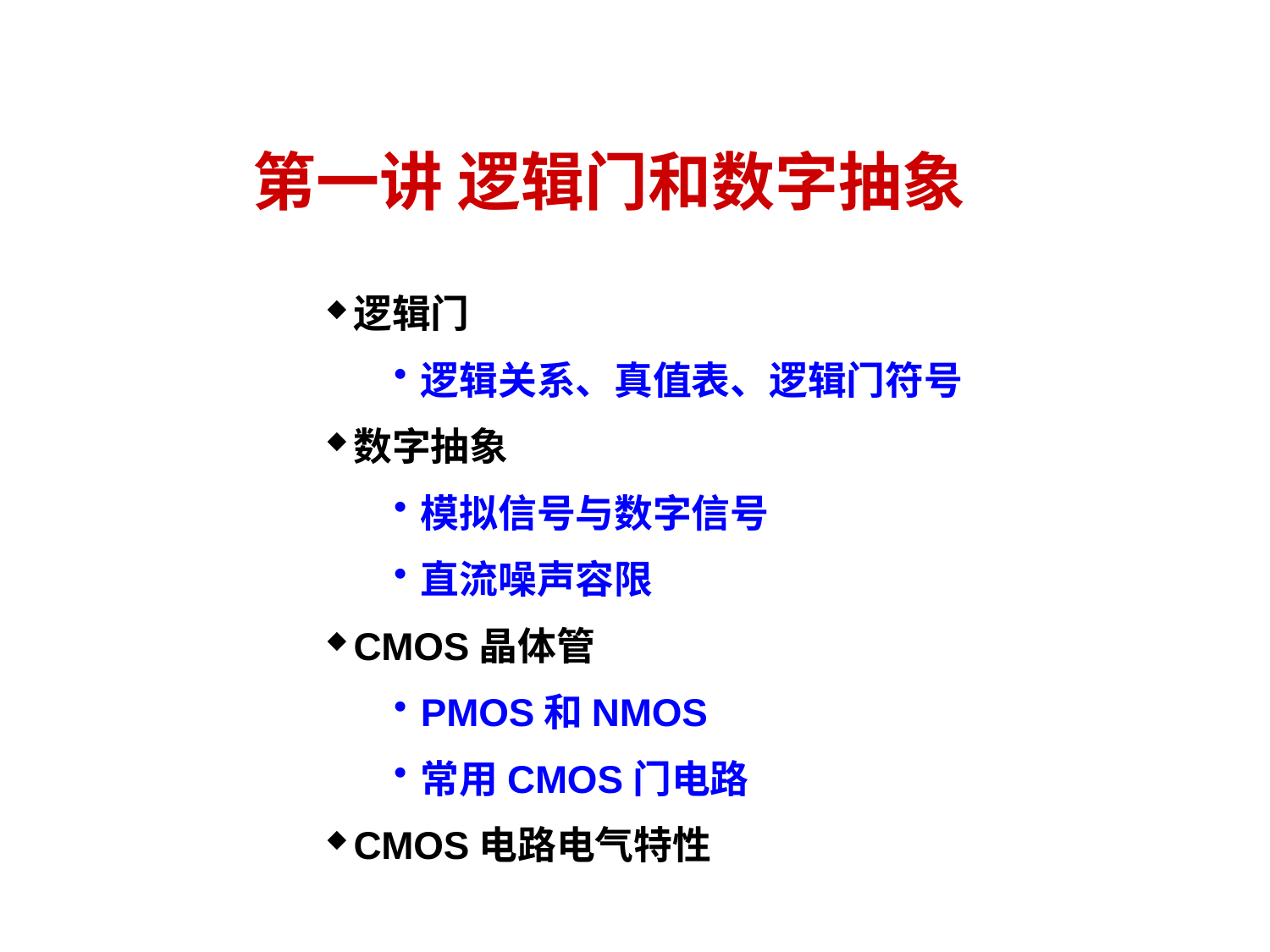

# 第一讲 逻辑门和数字抽象
逻辑门
逻辑关系、真值表、逻辑门符号
数字抽象
模拟信号与数字信号
直流噪声容限
CMOS晶体管
PMOS和NMOS
常用CMOS门电路
CMOS电路电气特性